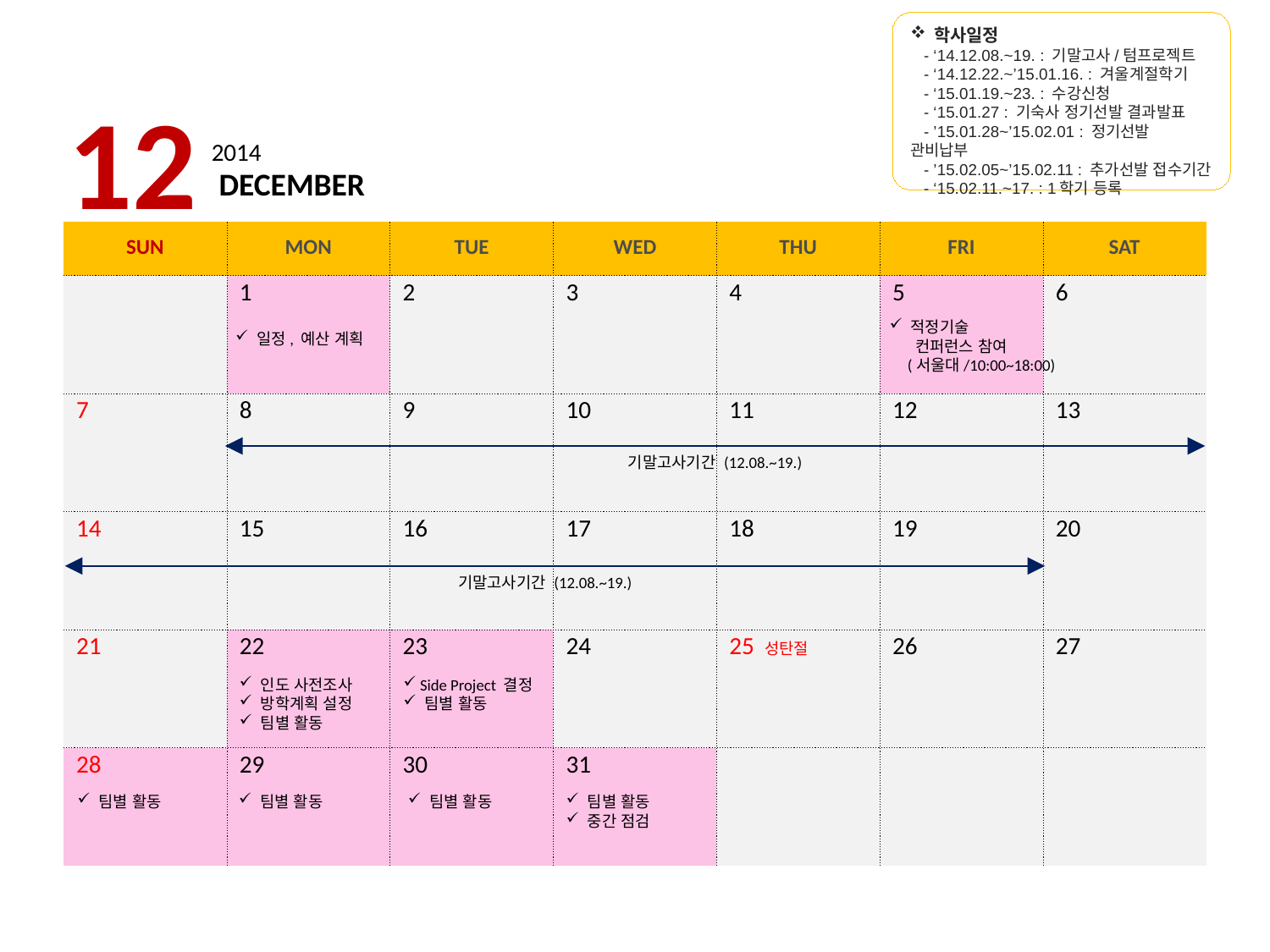

학사일정
   - ‘14.12.08.~19. : 기말고사/텀프로젝트
   - ‘14.12.22.~’15.01.16. : 겨울계절학기
   - ‘15.01.19.~23. : 수강신청
   - ‘15.01.27 : 기숙사 정기선발 결과발표
   - ’15.01.28~’15.02.01 : 정기선발 관비납부
   - ’15.02.05~’15.02.11 : 추가선발 접수기간
   - ‘15.02.11.~17. : 1학기 등록
12
2014
DECEMBER
| SUN | MON | TUE | WED | THU | FRI | SAT |
| --- | --- | --- | --- | --- | --- | --- |
|  | 1 | 2 | 3 | 4 | 5 | 6 |
| 7 | 8 | 9 | 10 | 11 | 12 | 13 |
| 14 | 15 | 16 | 17 | 18 | 19 | 20 |
| 21 | 22 | 23 | 24 | 25 성탄절 | 26 | 27 |
| 28 | 29 | 30 | 31 |  |  |  |
 적정기술
     컨퍼런스 참여
     (서울대/10:00~18:00)
 일정, 예산 계획
기말고사기간 (12.08.~19.)
기말고사기간 (12.08.~19.)
 인도 사전조사
 방학계획 설정
 팀별 활동
 Side Project 결정
 팀별 활동
 팀별 활동
 팀별 활동
 팀별 활동
 팀별 활동
 중간 점검